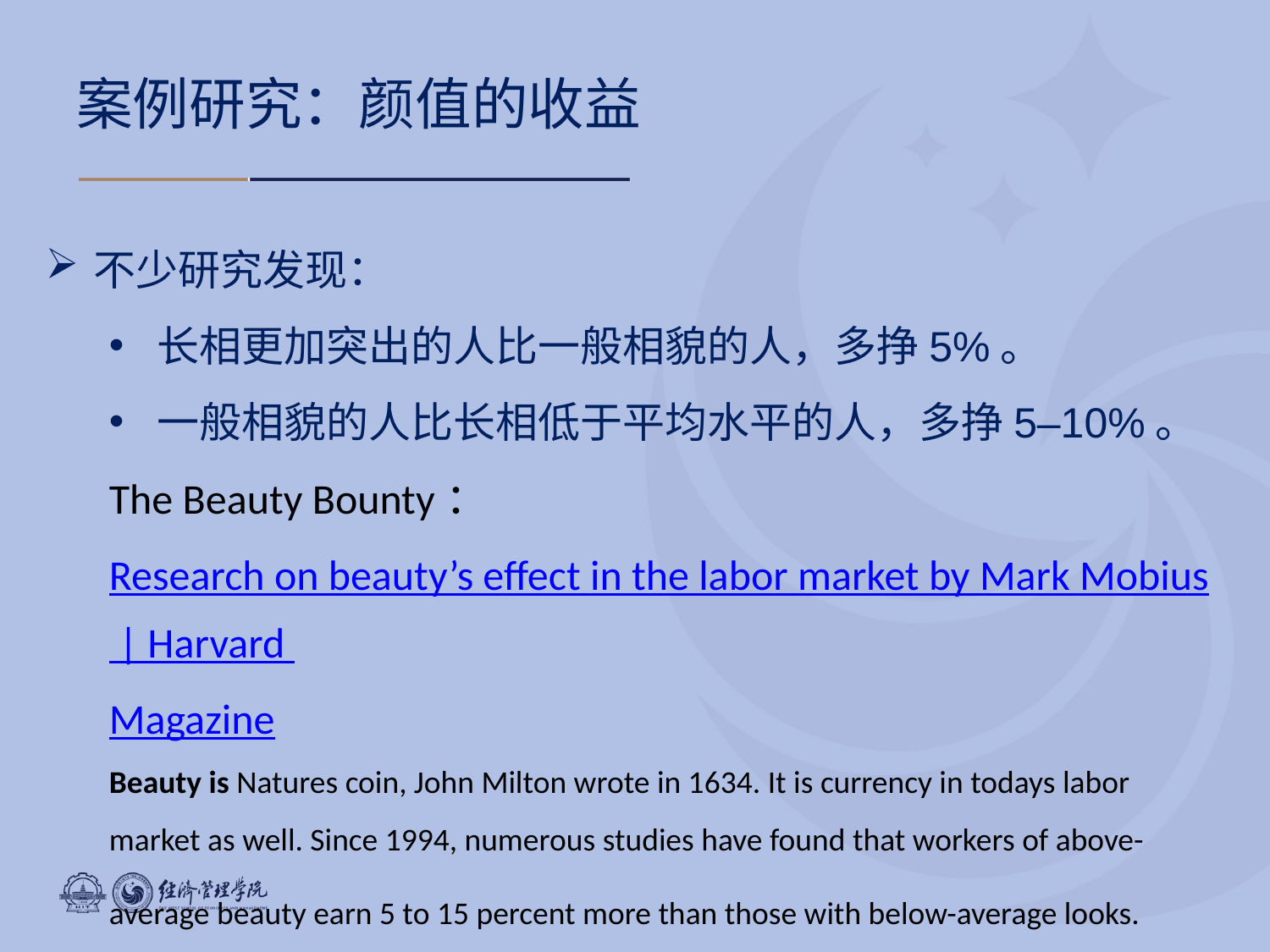

# 案例研究：颜值的收益
不少研究发现：
长相更加突出的人比一般相貌的人，多挣5%。
一般相貌的人比长相低于平均水平的人，多挣5–10%。
The Beauty Bounty：Research on beauty’s effect in the labor market by Mark Mobius | Harvard Magazine
Beauty is Natures coin, John Milton wrote in 1634. It is currency in todays labor market as well. Since 1994, numerous studies have found that workers of above- average beauty earn 5 to 15 percent more than those with below-average looks.